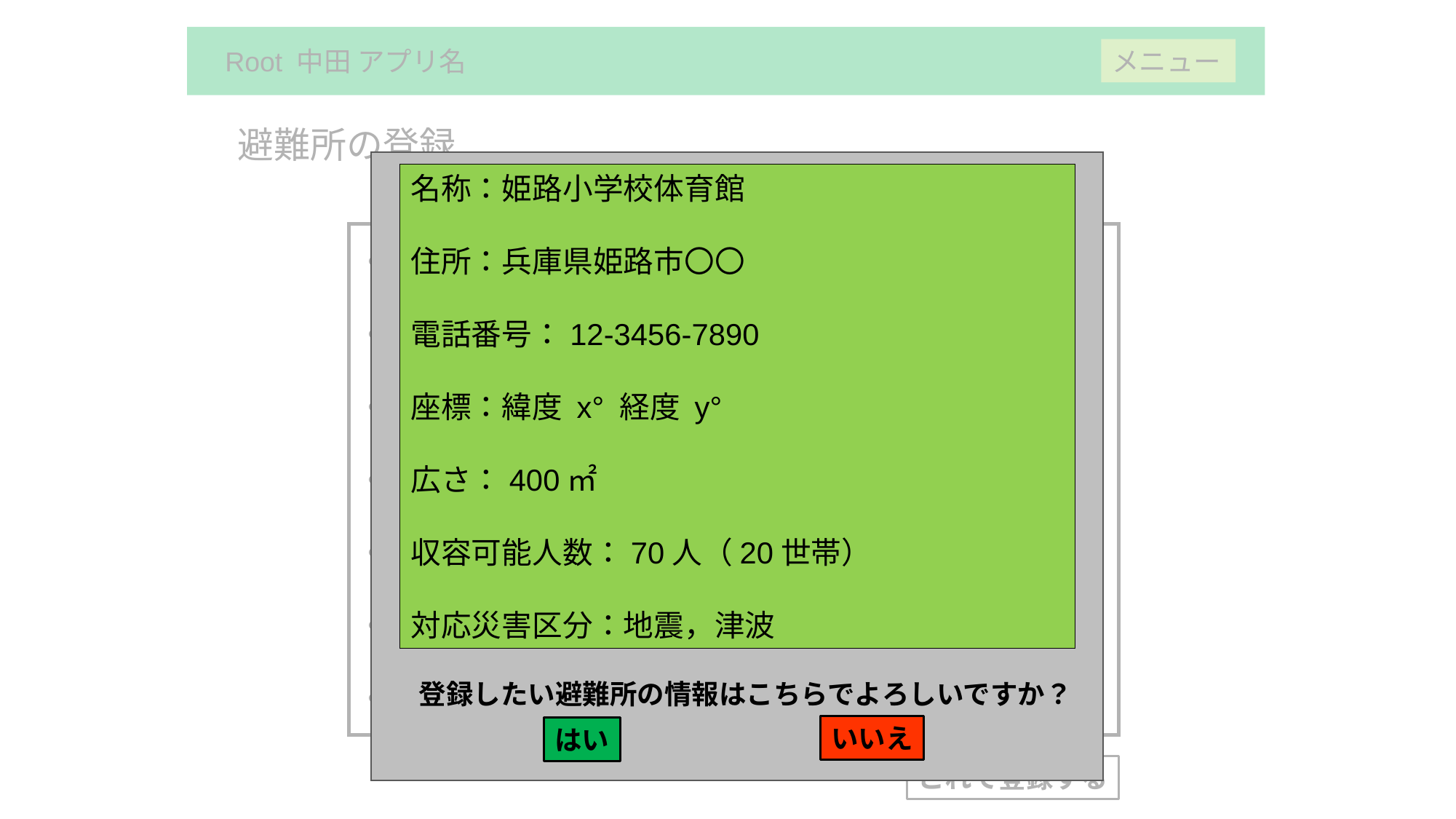

Root 中田 アプリ名
メニュー
避難所の登録

名称：姫路小学校体育館

住所：兵庫県姫路市〇〇

電話番号：12-3456-7890

座標：緯度 x° 経度 y°

広さ：400㎡

収容可能人数：70人（20世帯）

対応災害区分：地震，津波
登録したい避難所について入力してください

・名称

・住所

・電話番号

・座標

・広さ

・収容可能人数

・対応災害区分

緯度：

経度：

㎡
人

登録したい避難所の情報はこちらでよろしいですか？
いいえ
はい
これで登録する